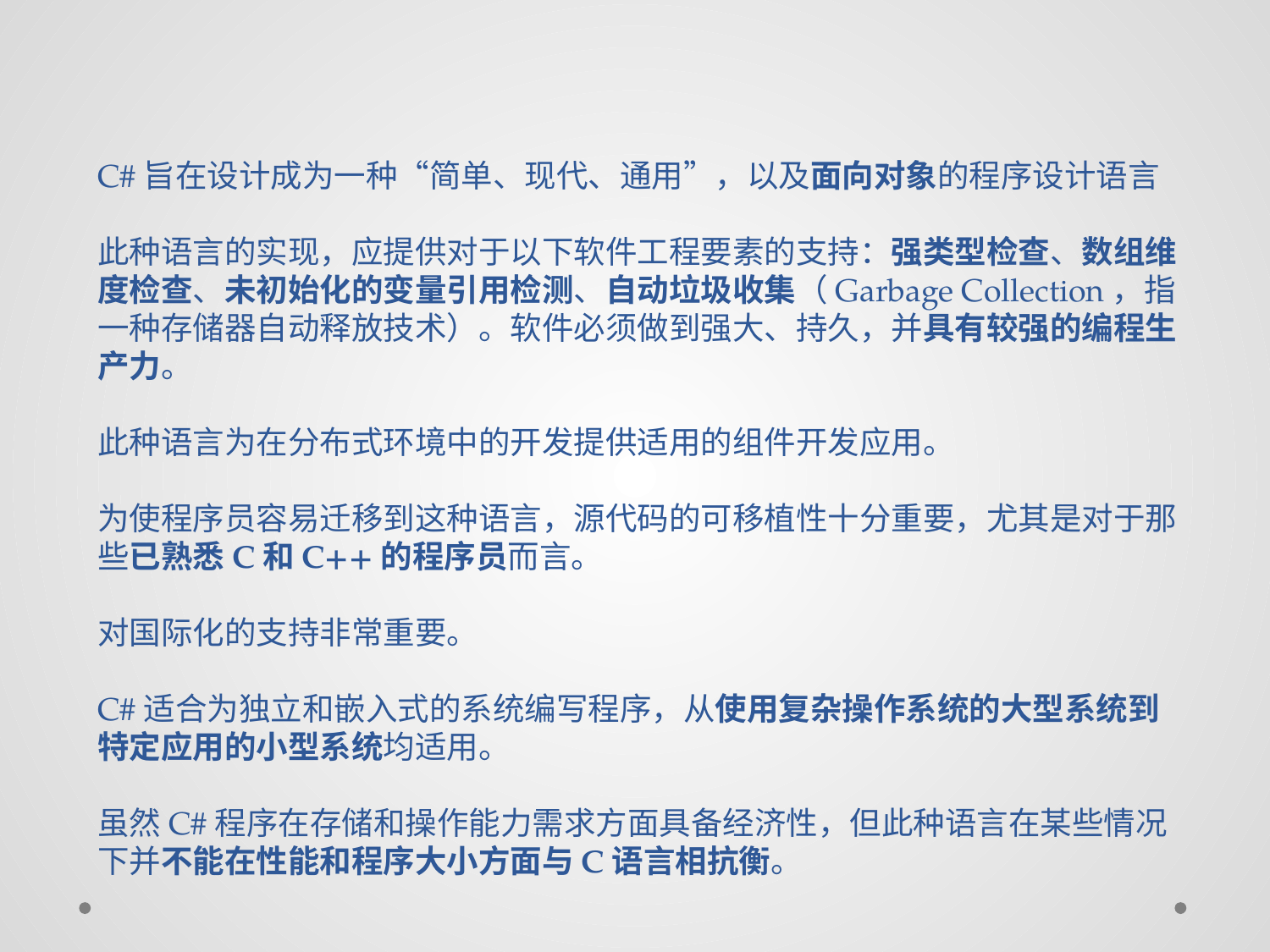

# C#旨在设计成为一种“简单、现代、通用”，以及面向对象的程序设计语言 此种语言的实现，应提供对于以下软件工程要素的支持：强类型检查、数组维度检查、未初始化的变量引用检测、自动垃圾收集（Garbage Collection，指一种存储器自动释放技术）。软件必须做到强大、持久，并具有较强的编程生产力。 此种语言为在分布式环境中的开发提供适用的组件开发应用。 为使程序员容易迁移到这种语言，源代码的可移植性十分重要，尤其是对于那些已熟悉C和C++的程序员而言。 对国际化的支持非常重要。 C#适合为独立和嵌入式的系统编写程序，从使用复杂操作系统的大型系统到特定应用的小型系统均适用。 虽然C#程序在存储和操作能力需求方面具备经济性，但此种语言在某些情况下并不能在性能和程序大小方面与C语言相抗衡。